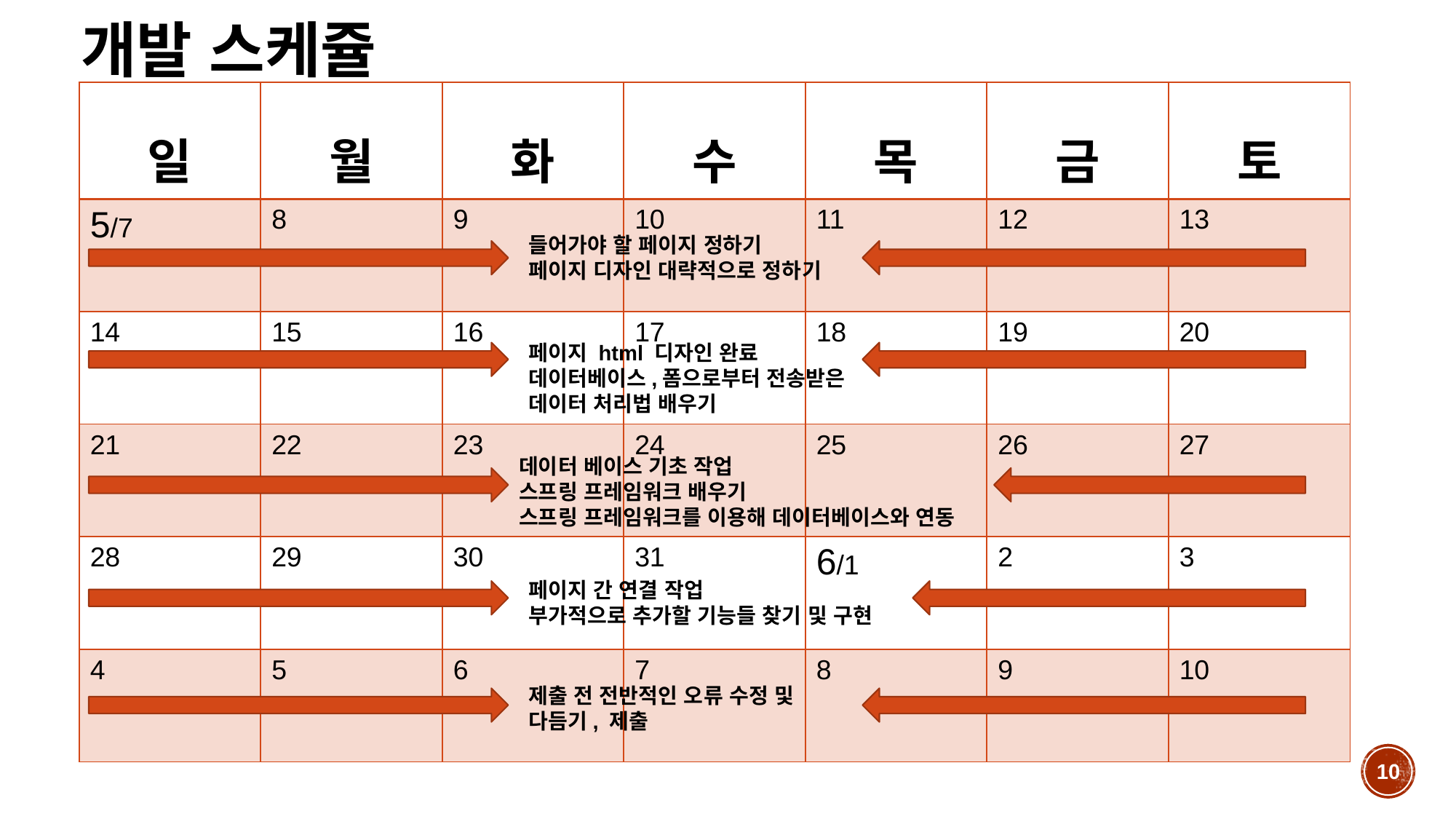

개발 스케쥴
| 일 | 월 | 화 | 수 | 목 | 금 | 토 |
| --- | --- | --- | --- | --- | --- | --- |
| 5/7 | 8 | 9 | 10 | 11 | 12 | 13 |
| 14 | 15 | 16 | 17 | 18 | 19 | 20 |
| 21 | 22 | 23 | 24 | 25 | 26 | 27 |
| 28 | 29 | 30 | 31 | 6/1 | 2 | 3 |
| 4 | 5 | 6 | 7 | 8 | 9 | 10 |
들어가야 할 페이지 정하기
페이지 디자인 대략적으로 정하기

페이지 html 디자인 완료
데이터베이스,폼으로부터 전송받은 데이터 처리법 배우기

데이터 베이스 기초 작업
스프링 프레임워크 배우기
스프링 프레임워크를 이용해 데이터베이스와 연동

페이지 간 연결 작업
부가적으로 추가할 기능들 찾기 및 구현

제출 전 전반적인 오류 수정 및
다듬기, 제출

10